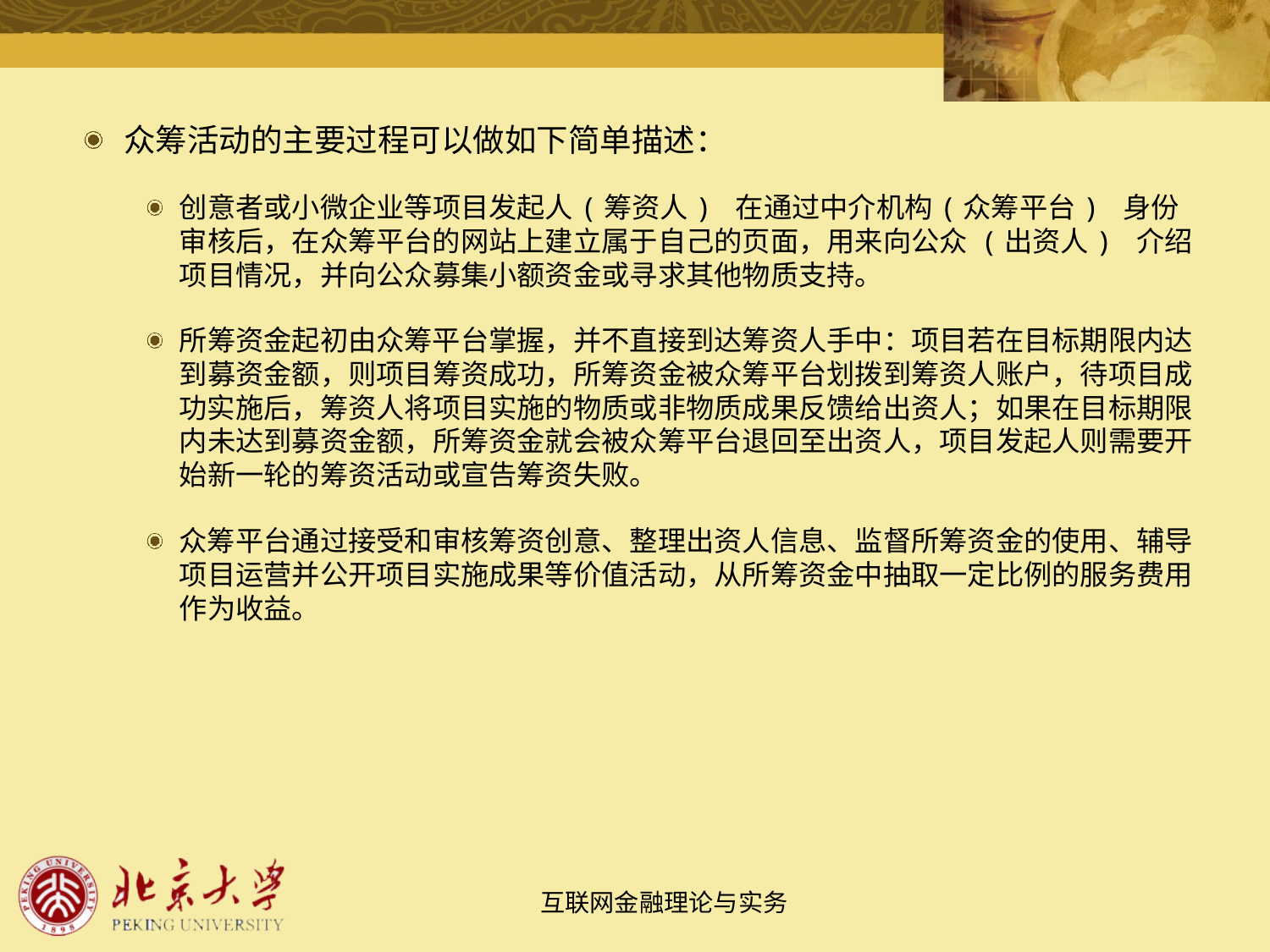

众筹活动的主要过程可以做如下简单描述：
创意者或小微企业等项目发起人(筹资人) 在通过中介机构(众筹平台) 身份审核后，在众筹平台的网站上建立属于自己的页面，用来向公众 (出资人) 介绍项目情况，并向公众募集小额资金或寻求其他物质支持。
所筹资金起初由众筹平台掌握，并不直接到达筹资人手中：项目若在目标期限内达到募资金额，则项目筹资成功，所筹资金被众筹平台划拨到筹资人账户，待项目成功实施后，筹资人将项目实施的物质或非物质成果反馈给出资人；如果在目标期限内未达到募资金额，所筹资金就会被众筹平台退回至出资人，项目发起人则需要开始新一轮的筹资活动或宣告筹资失败。
众筹平台通过接受和审核筹资创意、整理出资人信息、监督所筹资金的使用、辅导项目运营并公开项目实施成果等价值活动，从所筹资金中抽取一定比例的服务费用作为收益。